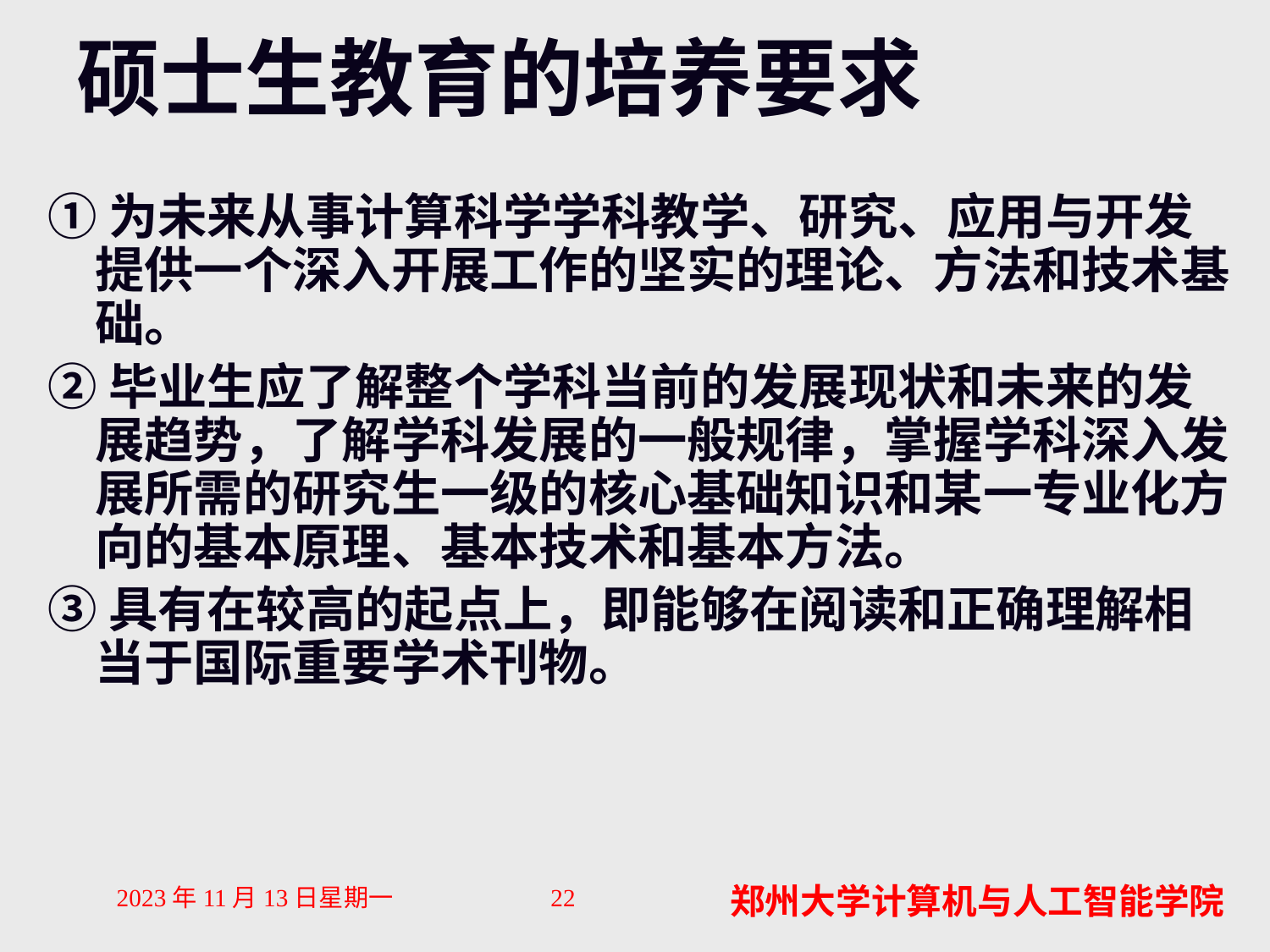

# 硕士生教育的培养要求
①为未来从事计算科学学科教学、研究、应用与开发提供一个深入开展工作的坚实的理论、方法和技术基础。
②毕业生应了解整个学科当前的发展现状和未来的发展趋势，了解学科发展的一般规律，掌握学科深入发展所需的研究生一级的核心基础知识和某一专业化方向的基本原理、基本技术和基本方法。
③具有在较高的起点上，即能够在阅读和正确理解相当于国际重要学术刊物。